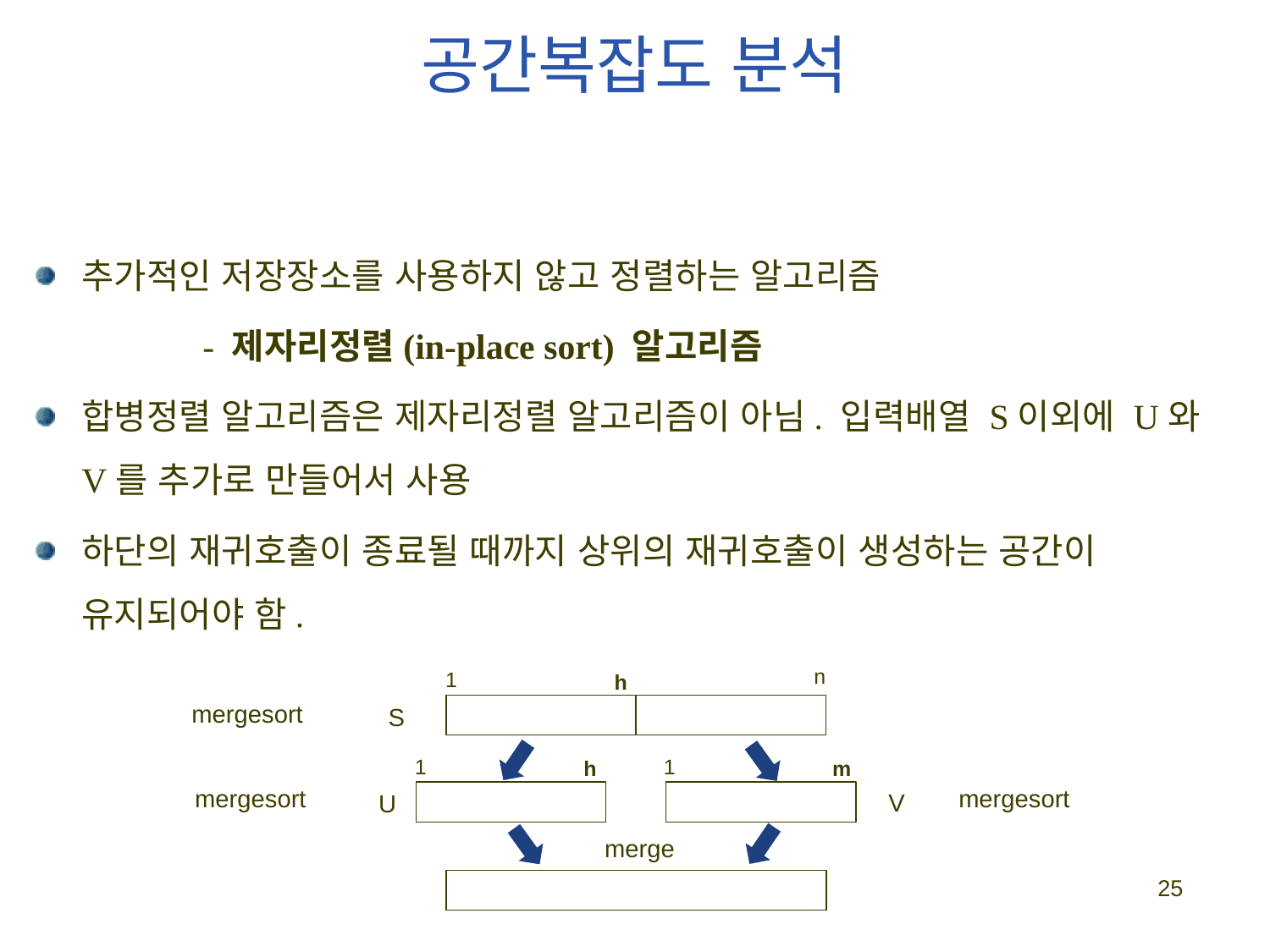

공간복잡도 분석
추가적인 저장장소를 사용하지 않고 정렬하는 알고리즘
                   - 제자리정렬(in-place sort) 알고리즘
합병정렬 알고리즘은 제자리정렬 알고리즘이 아님. 입력배열 S이외에 U와 V를 추가로 만들어서 사용
하단의 재귀호출이 종료될 때까지 상위의 재귀호출이 생성하는 공간이 유지되어야 함.
n
1
h
mergesort
S

1
1
h
m
mergesort
mergesort
V
U

merge
25